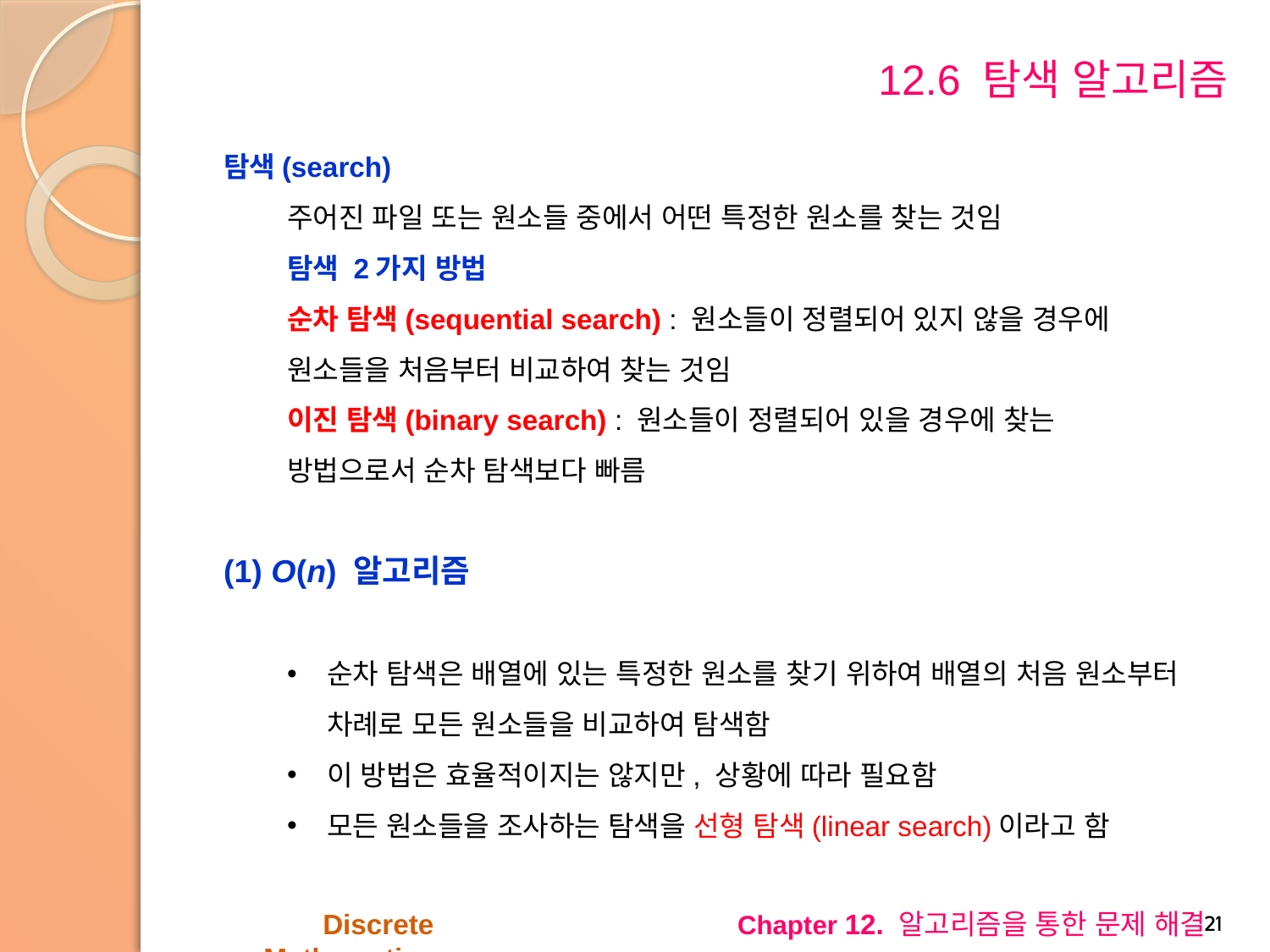

# 12.6 탐색 알고리즘
탐색(search)
주어진 파일 또는 원소들 중에서 어떤 특정한 원소를 찾는 것임
탐색 2가지 방법
순차 탐색(sequential search) : 원소들이 정렬되어 있지 않을 경우에 원소들을 처음부터 비교하여 찾는 것임
이진 탐색(binary search) : 원소들이 정렬되어 있을 경우에 찾는 방법으로서 순차 탐색보다 빠름
(1) O(n) 알고리즘

순차 탐색은 배열에 있는 특정한 원소를 찾기 위하여 배열의 처음 원소부터 차례로 모든 원소들을 비교하여 탐색함
이 방법은 효율적이지는 않지만, 상황에 따라 필요함
모든 원소들을 조사하는 탐색을 선형 탐색(linear search)이라고 함
Discrete Mathematics
Chapter 12. 알고리즘을 통한 문제 해결
21